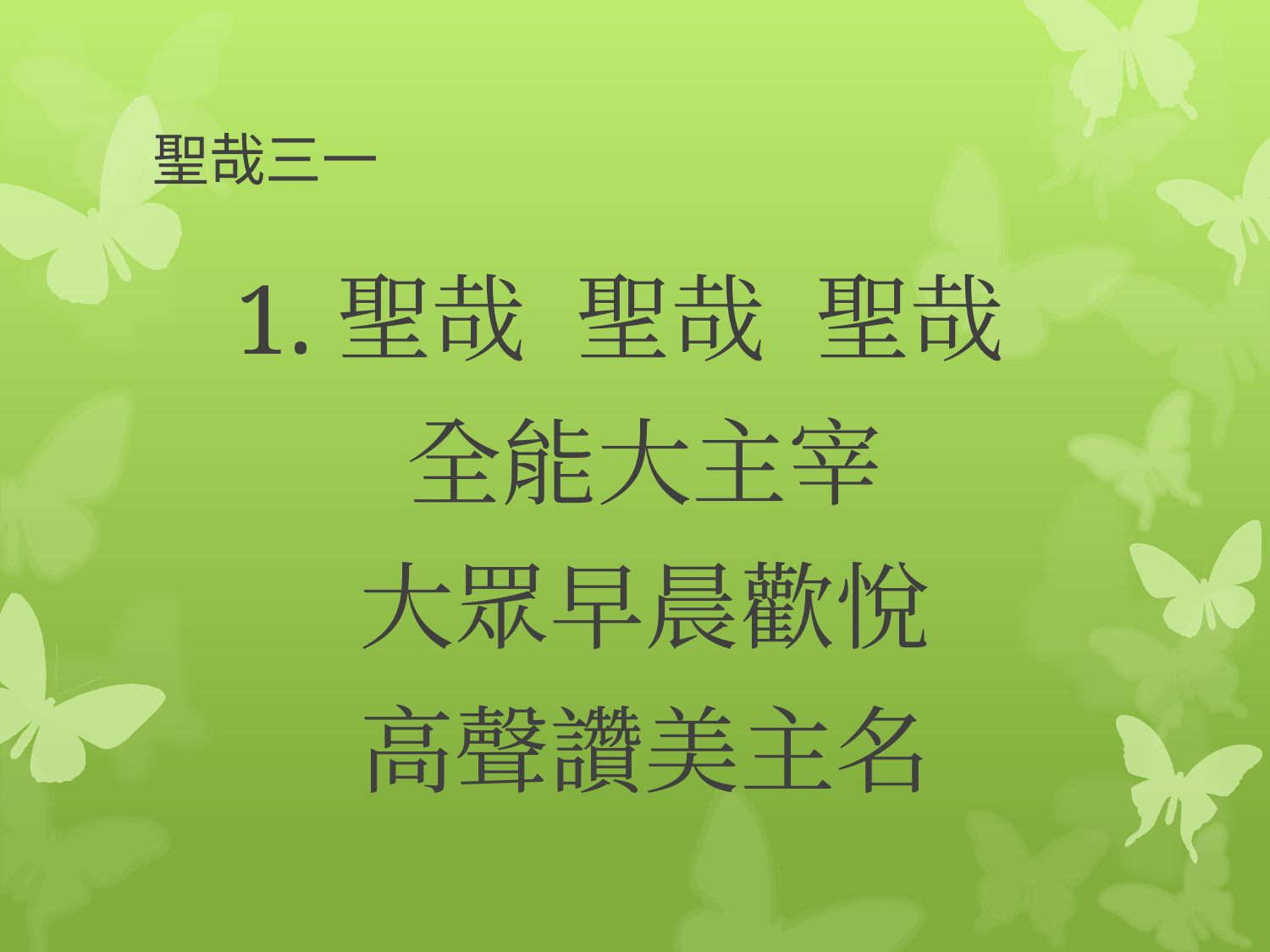

# 聖哉三一
1.聖哉  聖哉  聖哉
全能大主宰
大眾早晨歡悅
高聲讚美主名